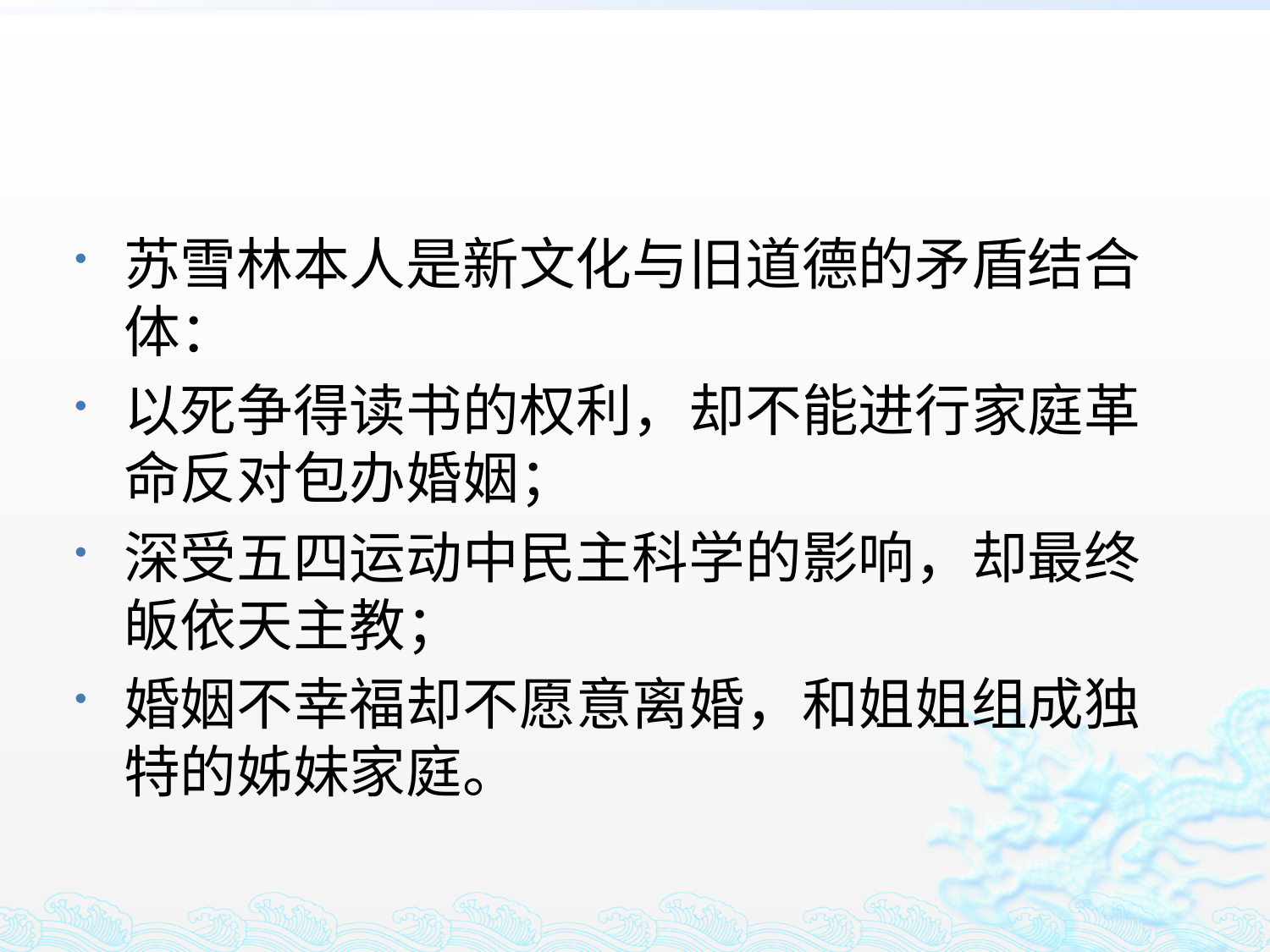

#
苏雪林本人是新文化与旧道德的矛盾结合体：
以死争得读书的权利，却不能进行家庭革命反对包办婚姻；
深受五四运动中民主科学的影响，却最终皈依天主教；
婚姻不幸福却不愿意离婚，和姐姐组成独特的姊妹家庭。